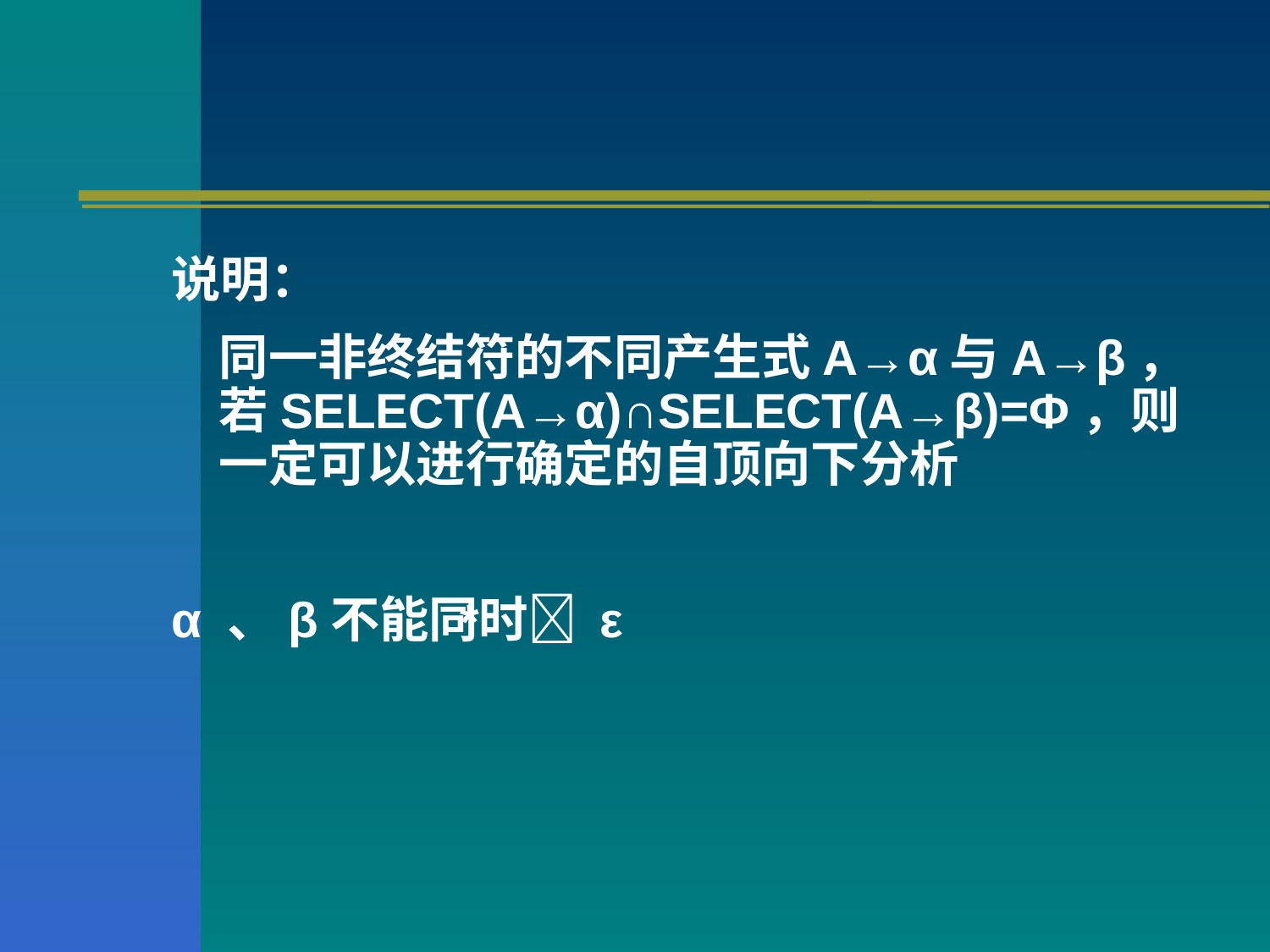

#
说明：
	同一非终结符的不同产生式A→α与A→β，若SELECT(A→α)∩SELECT(A→β)=Φ，则一定可以进行确定的自顶向下分析

α 、β不能同时⇒ ε
*